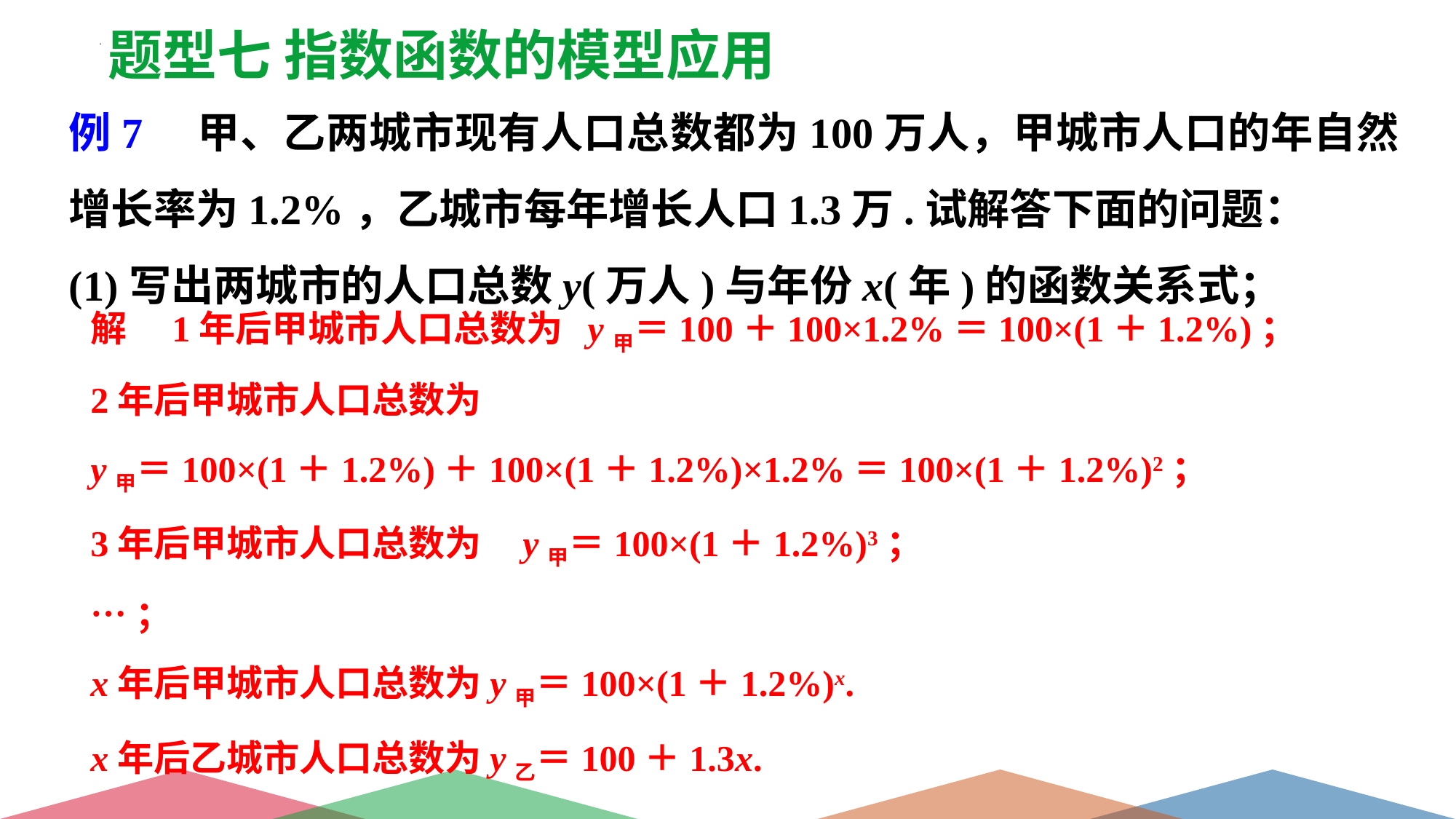

题型七 指数函数的模型应用
例7　甲、乙两城市现有人口总数都为100万人，甲城市人口的年自然增长率为1.2%，乙城市每年增长人口1.3万.试解答下面的问题：
(1)写出两城市的人口总数y(万人)与年份x(年)的函数关系式；
解　1年后甲城市人口总数为  y甲＝100＋100×1.2%＝100×(1＋1.2%)；
2年后甲城市人口总数为
y甲＝100×(1＋1.2%)＋100×(1＋1.2%)×1.2%＝100×(1＋1.2%)2；
3年后甲城市人口总数为    y甲＝100×(1＋1.2%)3；
…；
x年后甲城市人口总数为y甲＝100×(1＋1.2%)x.
x年后乙城市人口总数为y乙＝100＋1.3x.